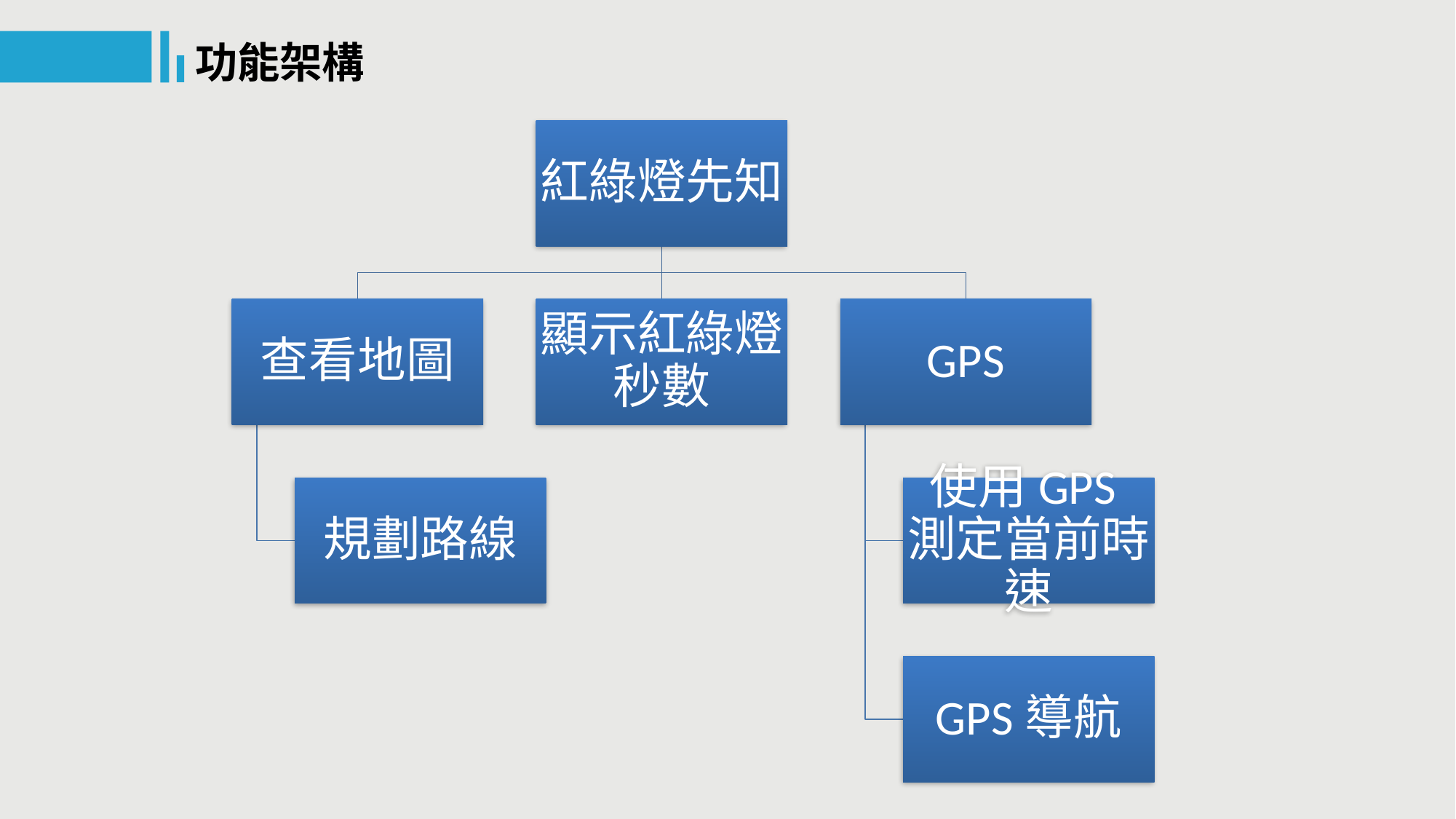

功能架構

紅綠燈先知
查看地圖
規劃路線
顯示紅綠燈秒數
GPS
使用GPS測定當前時速
GPS導航